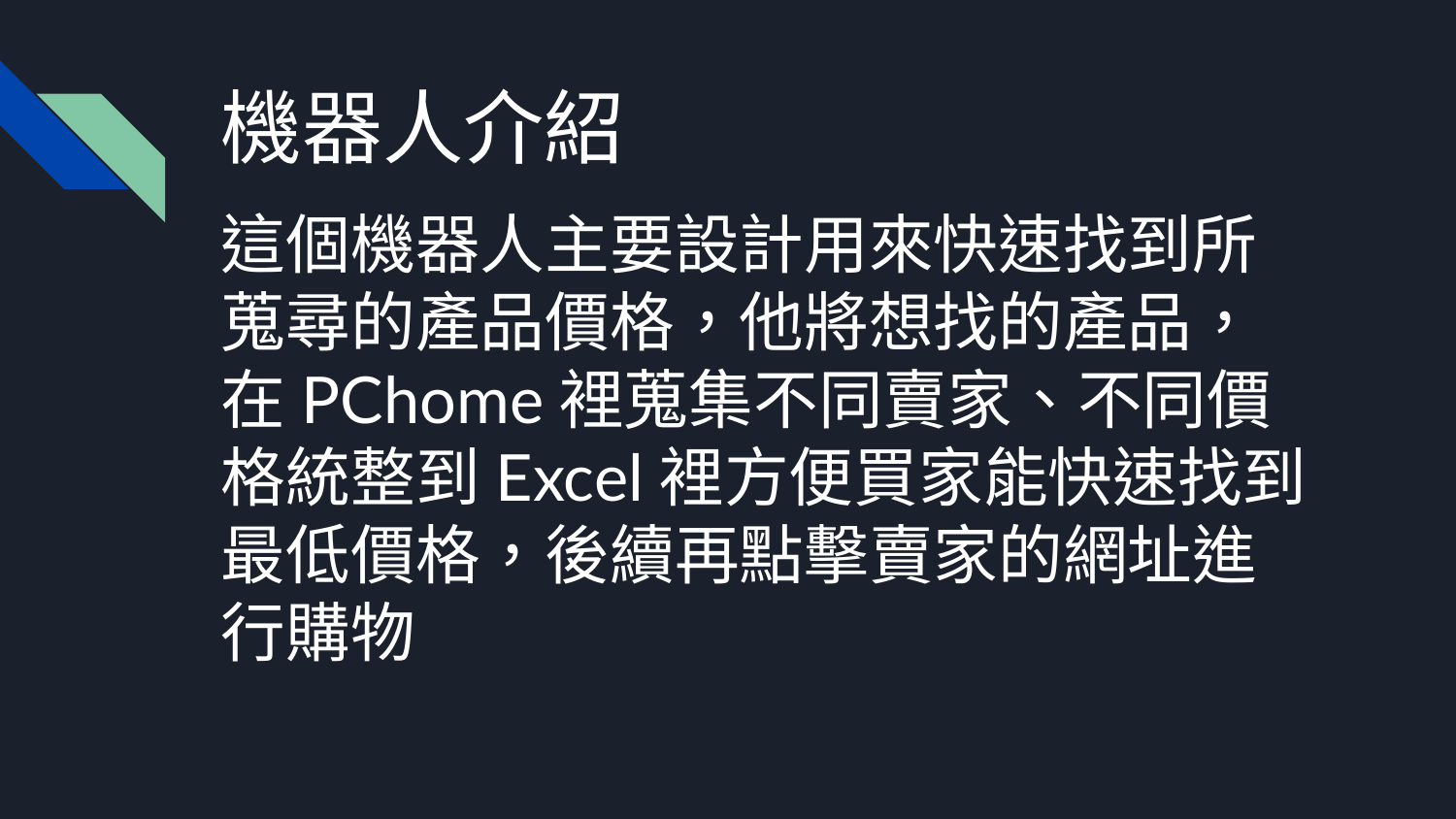

# 機器人介紹
這個機器人主要設計用來快速找到所蒐尋的產品價格，他將想找的產品，在PChome裡蒐集不同賣家、不同價格統整到Excel裡方便買家能快速找到最低價格，後續再點擊賣家的網址進行購物